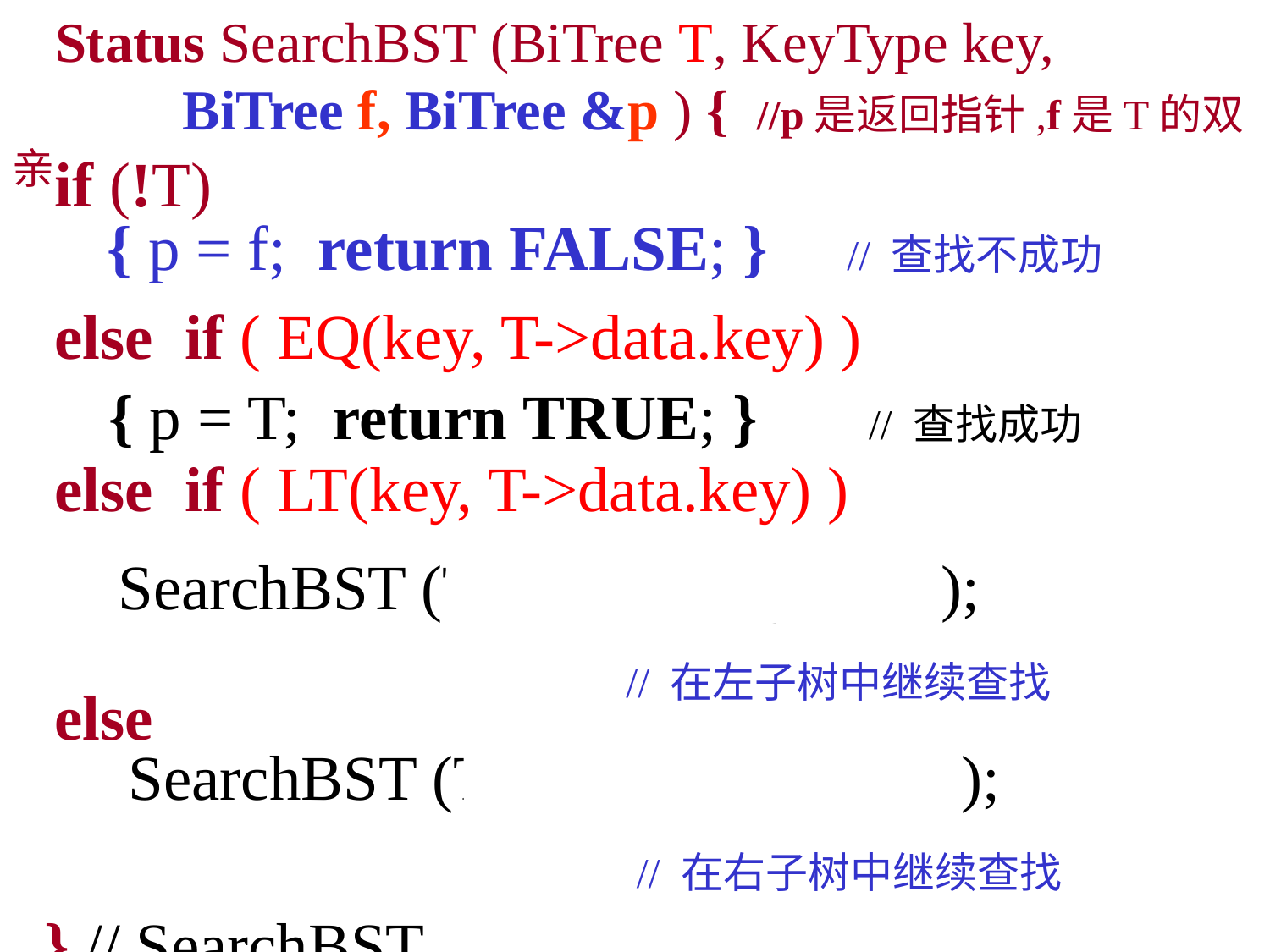

Status SearchBST (BiTree T, KeyType key,
            BiTree f, BiTree &p ) {  //p是返回指针,f是T的双亲

  } // SearchBST
if (!T)

else  if ( EQ(key, T->data.key) )

else  if ( LT(key, T->data.key) )

else
{ p = f;  return FALSE; }     // 查找不成功
{ p = T;  return TRUE; }       // 查找成功
SearchBST (T->lchild, key, T, p );
                                // 在左子树中继续查找

SearchBST (T->rchild, key, T, p );
                                // 在右子树中继续查找